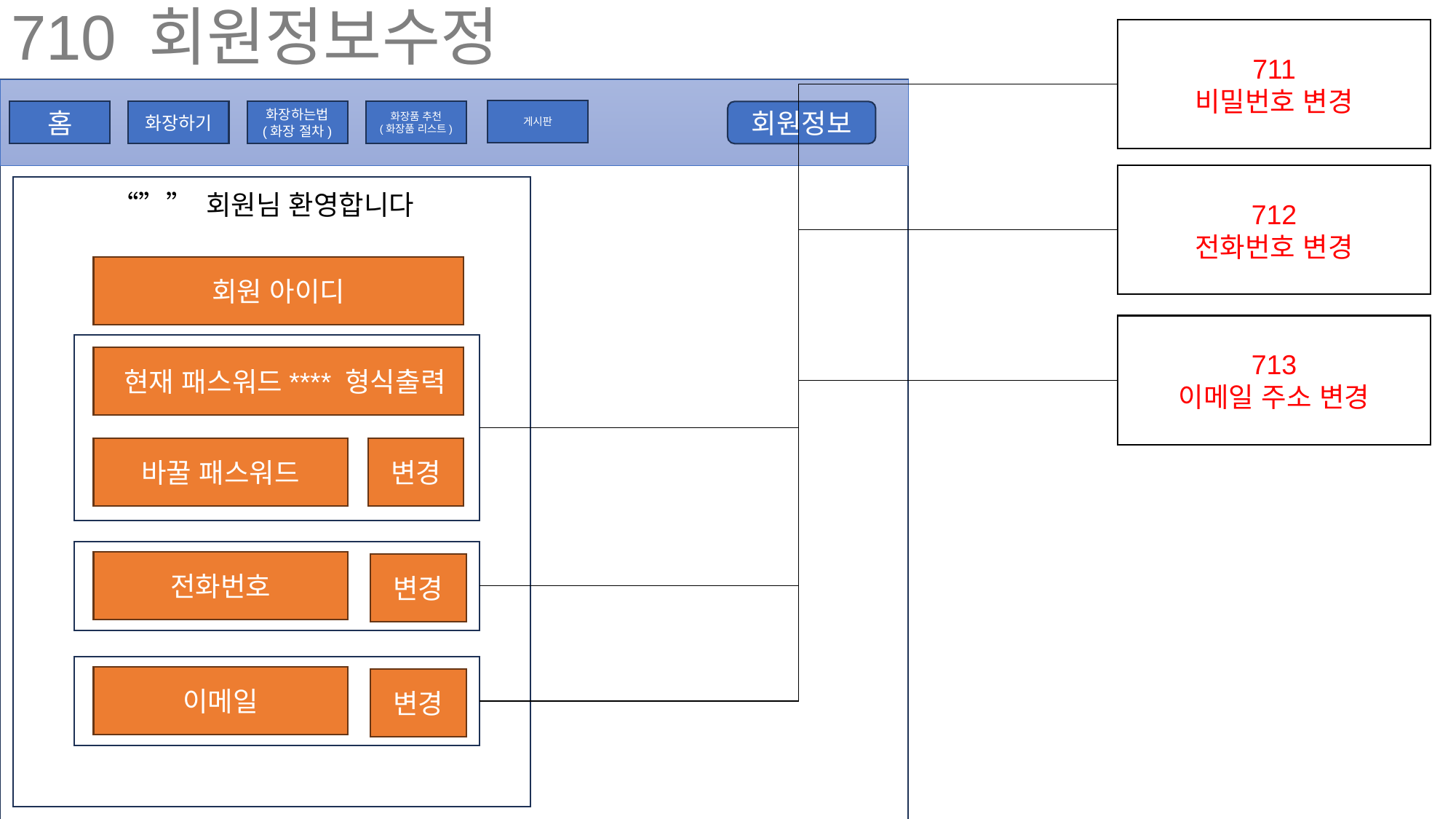

# 710 회원정보수정
711
비밀번호 변경

게시판
회원정보
화장품 추천
(화장품 리스트)
화장하기
화장하는법
(화장 절차)
홈
712
전화번호 변경

“”” 회원님 환영합니다
회원 아이디
713
이메일 주소 변경

 현재 패스워드**** 형식출력
바꿀 패스워드
변경

전화번호
변경

이메일
변경